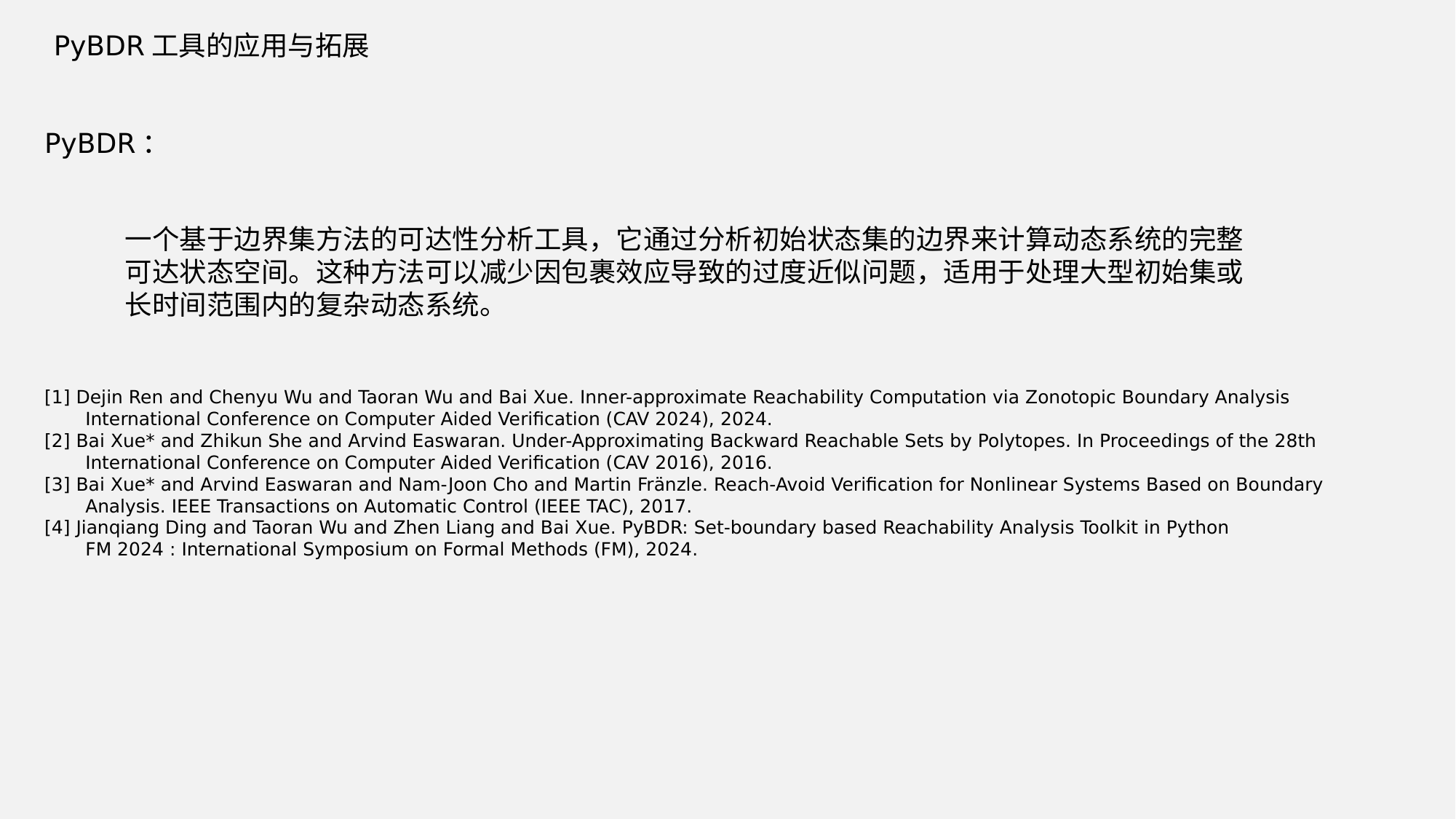

PyBDR工具的应用与拓展
PyBDR：
一个基于边界集方法的可达性分析工具，它通过分析初始状态集的边界来计算动态系统的完整可达状态空间。这种方法可以减少因包裹效应导致的过度近似问题，适用于处理大型初始集或长时间范围内的复杂动态系统。
[1] Dejin Ren and Chenyu Wu and Taoran Wu and Bai Xue. Inner-approximate Reachability Computation via Zonotopic Boundary Analysis
       International Conference on Computer Aided Verification (CAV 2024), 2024.
[2] Bai Xue* and Zhikun She and Arvind Easwaran. Under-Approximating Backward Reachable Sets by Polytopes. In Proceedings of the 28th
       International Conference on Computer Aided Verification (CAV 2016), 2016.
[3] Bai Xue* and Arvind Easwaran and Nam-Joon Cho and Martin Fränzle. Reach-Avoid Verification for Nonlinear Systems Based on Boundary
       Analysis. IEEE Transactions on Automatic Control (IEEE TAC), 2017.
[4] Jianqiang Ding and Taoran Wu and Zhen Liang and Bai Xue. PyBDR: Set-boundary based Reachability Analysis Toolkit in Python
       FM 2024 : International Symposium on Formal Methods (FM), 2024.